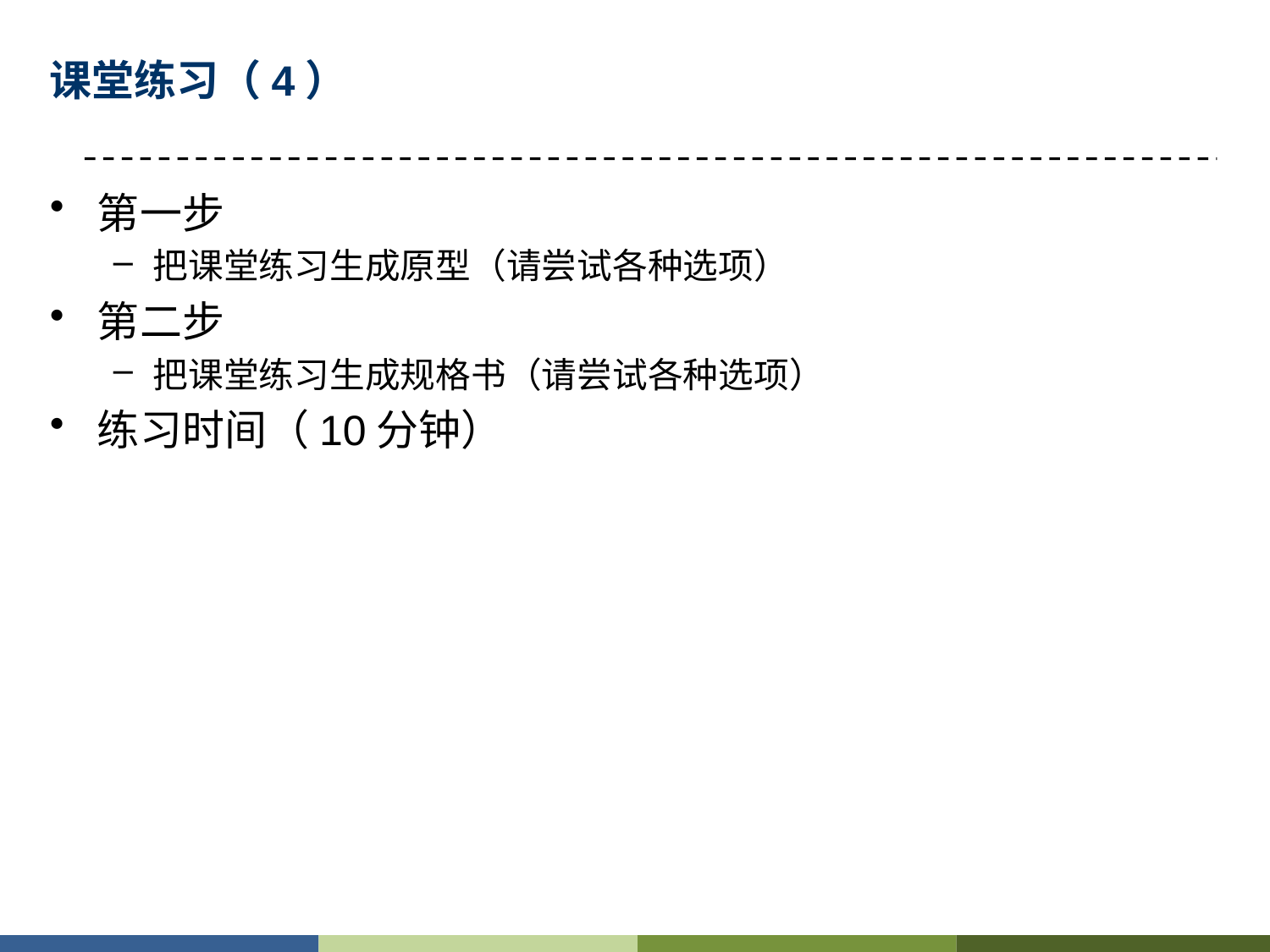

# 课堂练习（4）
第一步
把课堂练习生成原型（请尝试各种选项）
第二步
把课堂练习生成规格书（请尝试各种选项）
练习时间（10分钟）